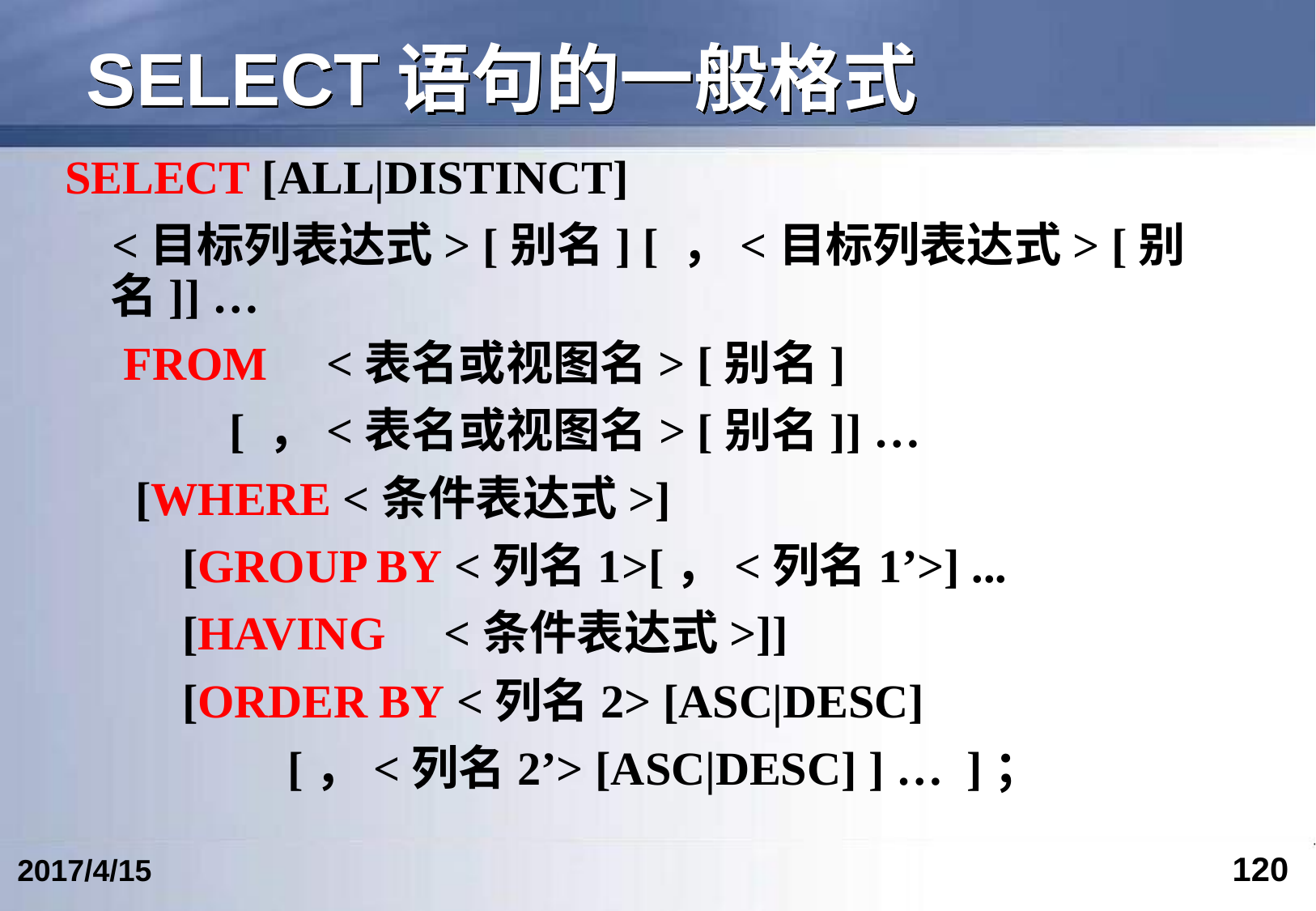

# SELECT语句的一般格式
SELECT [ALL|DISTINCT]
    <目标列表达式> [别名] [ ，<目标列表达式> [别名]] …
     FROM     <表名或视图名> [别名]
              [ ，<表名或视图名> [别名]] …
      [WHERE <条件表达式>]
          [GROUP BY <列名1>[，<列名1’>] ...
          [HAVING     <条件表达式>]]
          [ORDER BY <列名2> [ASC|DESC]
                   [，<列名2’> [ASC|DESC] ] …  ]；
120
2017/4/15